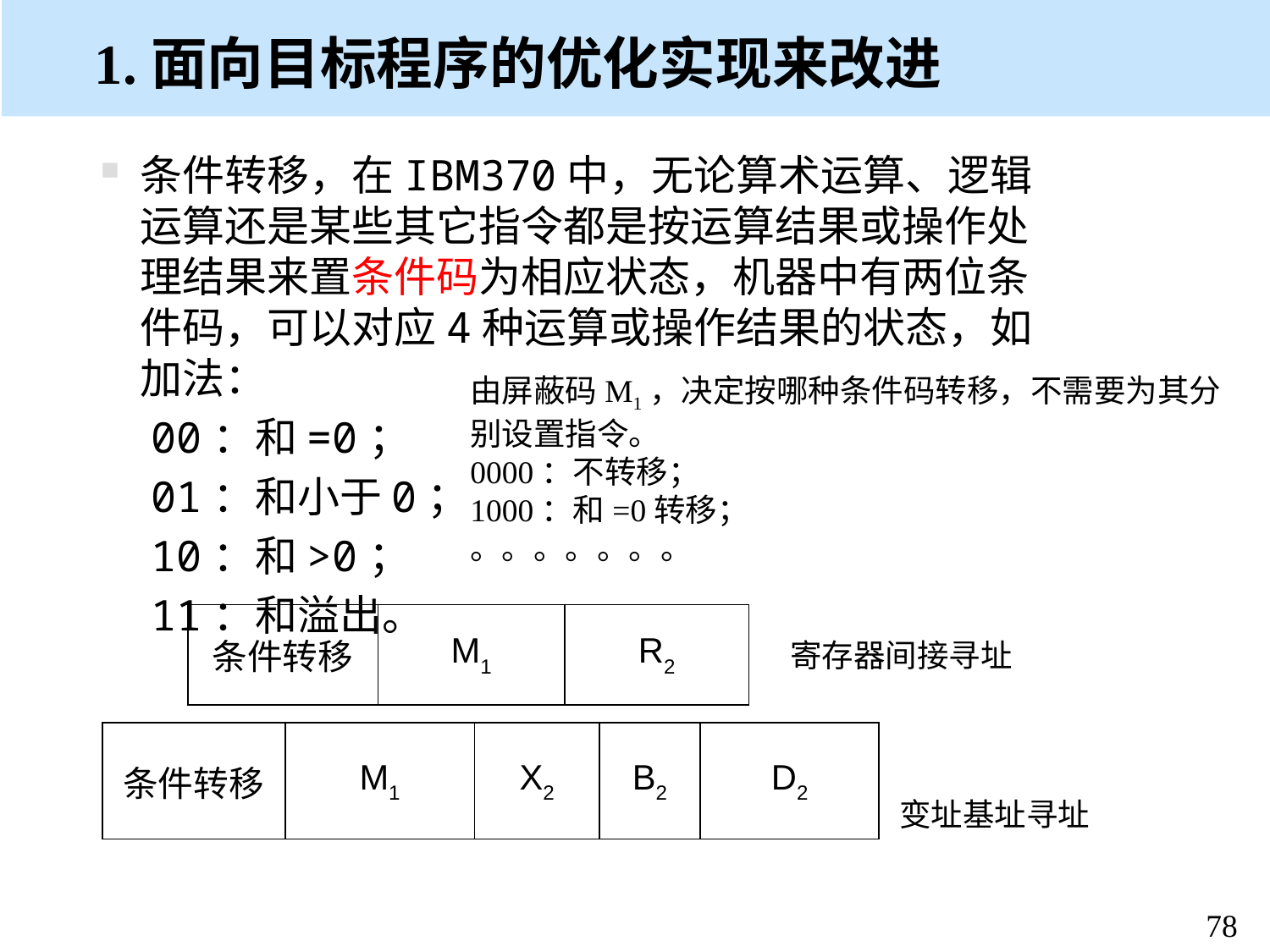

# 1.面向目标程序的优化实现来改进
条件转移，在IBM370中，无论算术运算、逻辑运算还是某些其它指令都是按运算结果或操作处理结果来置条件码为相应状态，机器中有两位条件码，可以对应4种运算或操作结果的状态，如加法：
  00：和=0；
  01：和小于0；
  10：和>0；
  11：和溢出。

由屏蔽码M1，决定按哪种条件码转移，不需要为其分别设置指令。
0000：不转移；
1000：和=0转移；
。。。。。。。
| 条件转移 | M1 | R2 |
| --- | --- | --- |
寄存器间接寻址
| 条件转移 | M1 | X2 | B2 | D2 |
| --- | --- | --- | --- | --- |
变址基址寻址